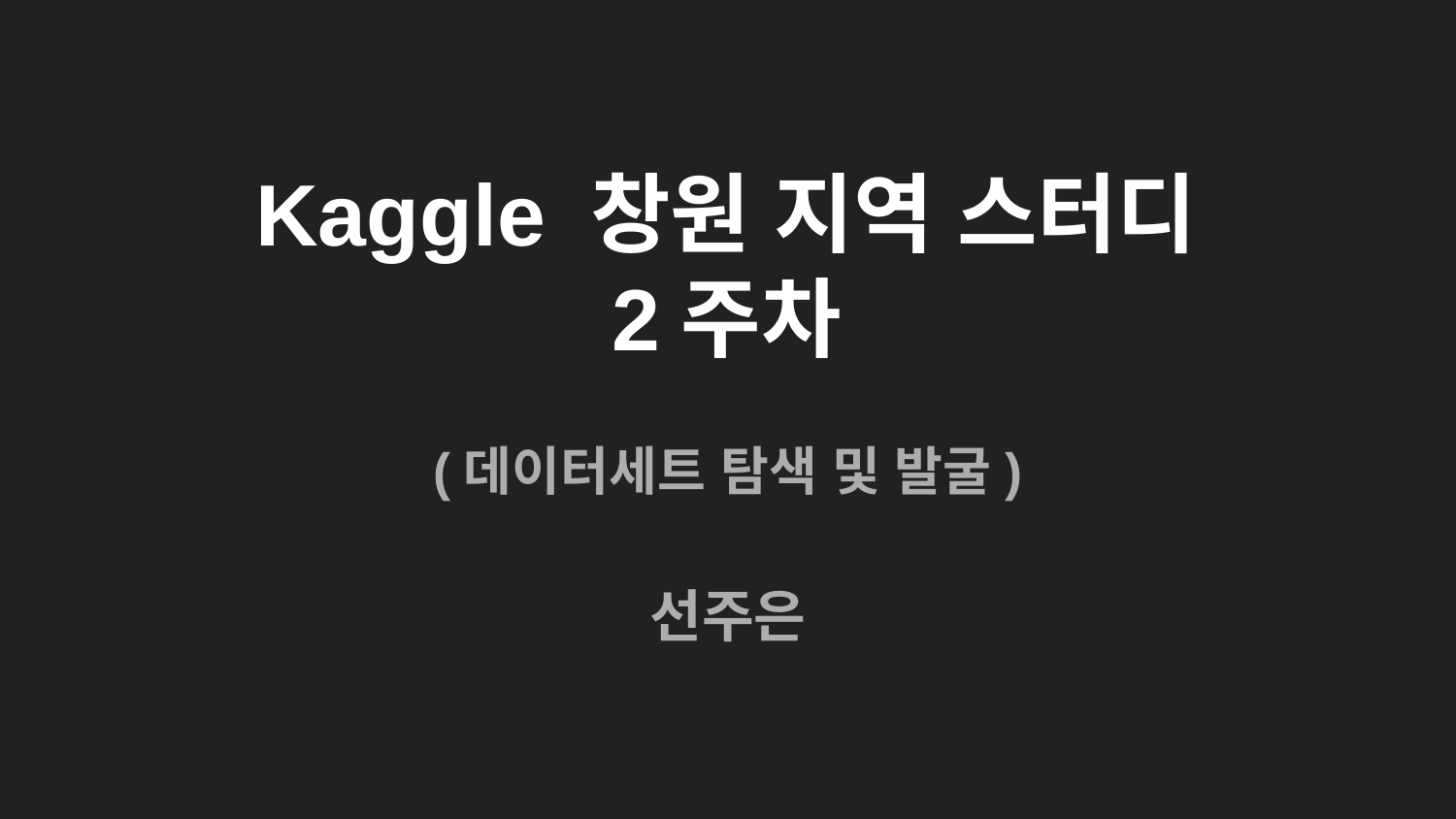

# Kaggle 창원 지역 스터디
2주차
(데이터세트 탐색 및 발굴)
선주은